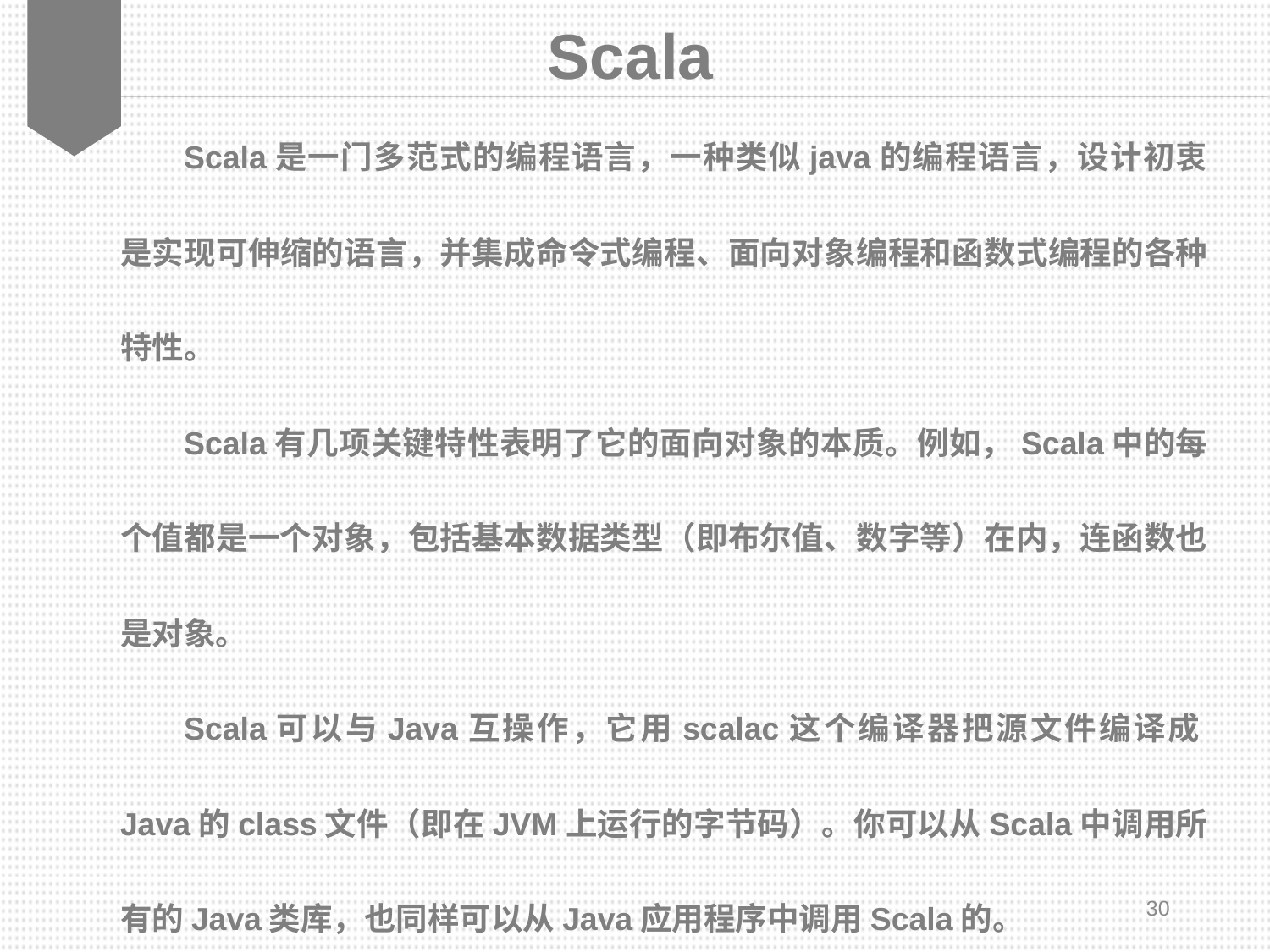

Scala

Scala是一门多范式的编程语言，一种类似java的编程语言，设计初衷是实现可伸缩的语言，并集成命令式编程、面向对象编程和函数式编程的各种特性。
Scala有几项关键特性表明了它的面向对象的本质。例如，Scala中的每个值都是一个对象，包括基本数据类型（即布尔值、数字等）在内，连函数也是对象。
Scala可以与Java互操作，它用scalac这个编译器把源文件编译成Java的class文件（即在JVM上运行的字节码）。你可以从Scala中调用所有的Java类库，也同样可以从Java应用程序中调用Scala的。

30